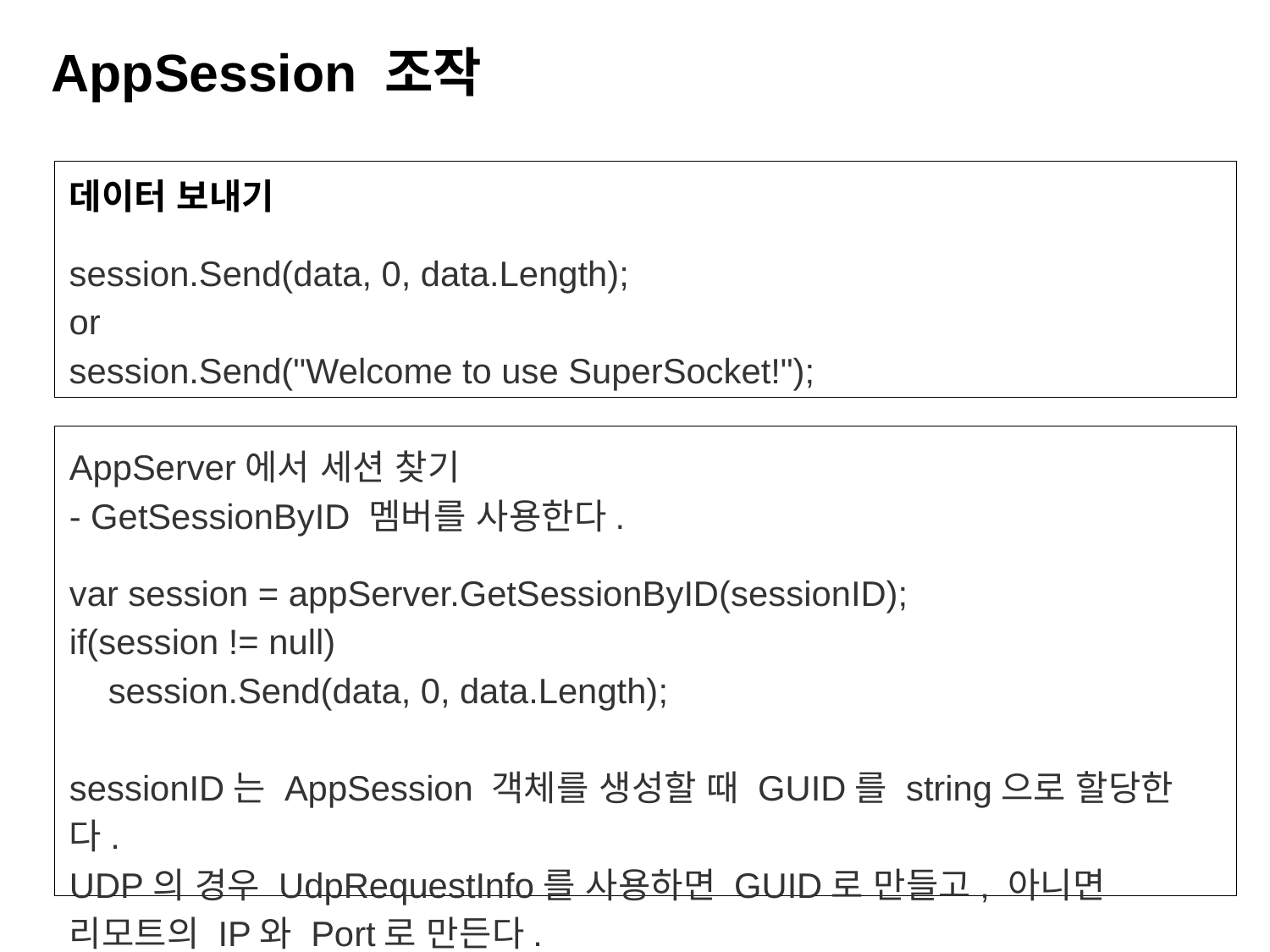

AppSession 조작
데이터 보내기
session.Send(data, 0, data.Length);
or
session.Send("Welcome to use SuperSocket!");
AppServer에서 세션 찾기
- GetSessionByID 멤버를 사용한다.
var session = appServer.GetSessionByID(sessionID);
if(session != null)
    session.Send(data, 0, data.Length);
sessionID는 AppSession 객체를 생성할 때 GUID를 string으로 할당한다.
UDP의 경우 UdpRequestInfo를 사용하면 GUID로 만들고, 아니면 리모트의 IP와 Port로 만든다.